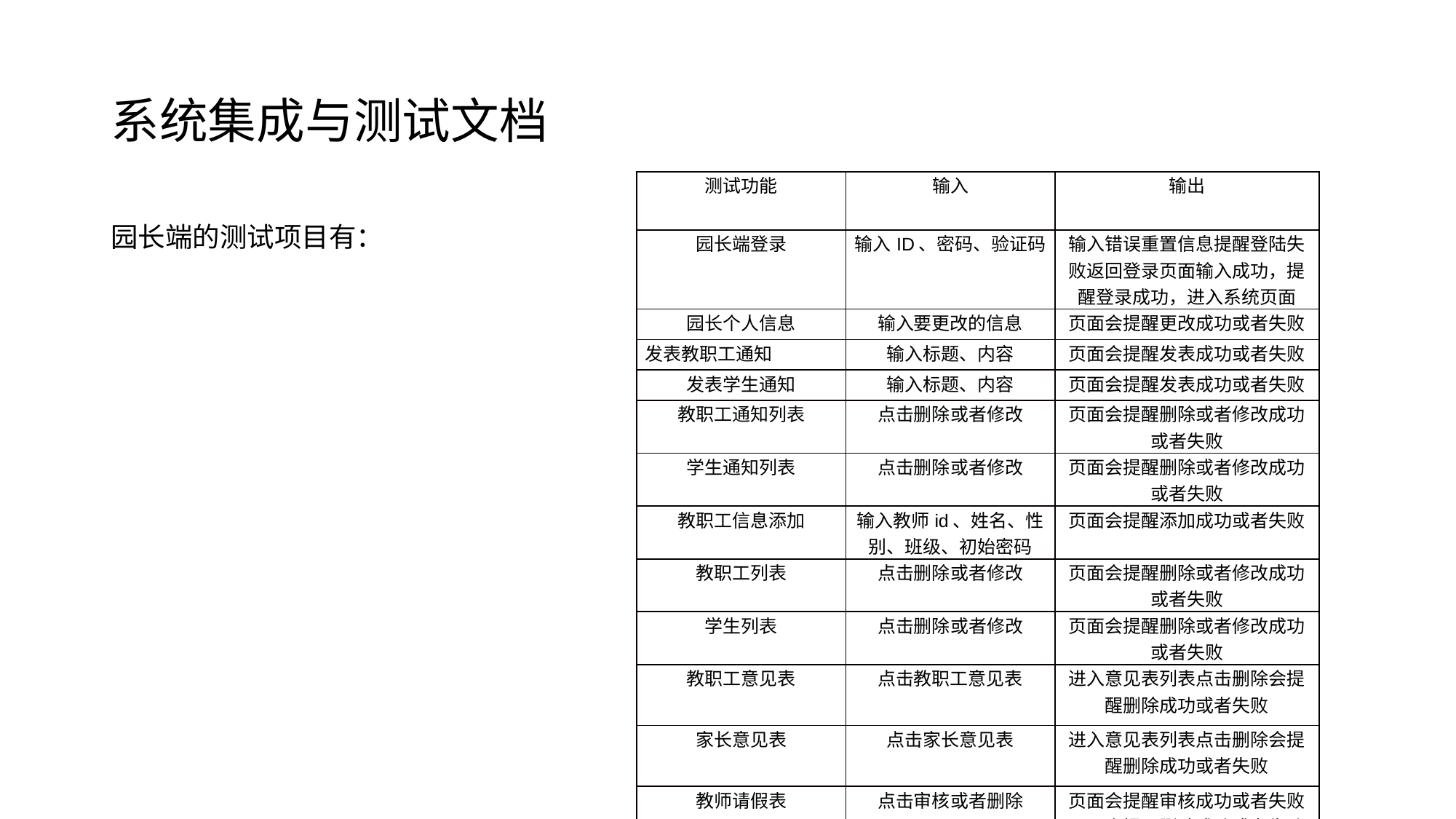

# 系统集成与测试文档
| 测试功能 | 输入 | 输出 |
| --- | --- | --- |
| 园长端登录 | 输入ID、密码、验证码 | 输入错误重置信息提醒登陆失败返回登录页面输入成功，提醒登录成功，进入系统页面 |
| 园长个人信息 | 输入要更改的信息 | 页面会提醒更改成功或者失败 |
| 发表教职工通知 | 输入标题、内容 | 页面会提醒发表成功或者失败 |
| 发表学生通知 | 输入标题、内容 | 页面会提醒发表成功或者失败 |
| 教职工通知列表 | 点击删除或者修改 | 页面会提醒删除或者修改成功或者失败 |
| 学生通知列表 | 点击删除或者修改 | 页面会提醒删除或者修改成功或者失败 |
| 教职工信息添加 | 输入教师id、姓名、性别、班级、初始密码 | 页面会提醒添加成功或者失败 |
| 教职工列表 | 点击删除或者修改 | 页面会提醒删除或者修改成功或者失败 |
| 学生列表 | 点击删除或者修改 | 页面会提醒删除或者修改成功或者失败 |
| 教职工意见表 | 点击教职工意见表 | 进入意见表列表点击删除会提醒删除成功或者失败 |
| 家长意见表 | 点击家长意见表 | 进入意见表列表点击删除会提醒删除成功或者失败 |
| 教师请假表 | 点击审核或者删除 | 页面会提醒审核成功或者失败页面会提醒删除成功或者失败 |
园长端的测试项目有：